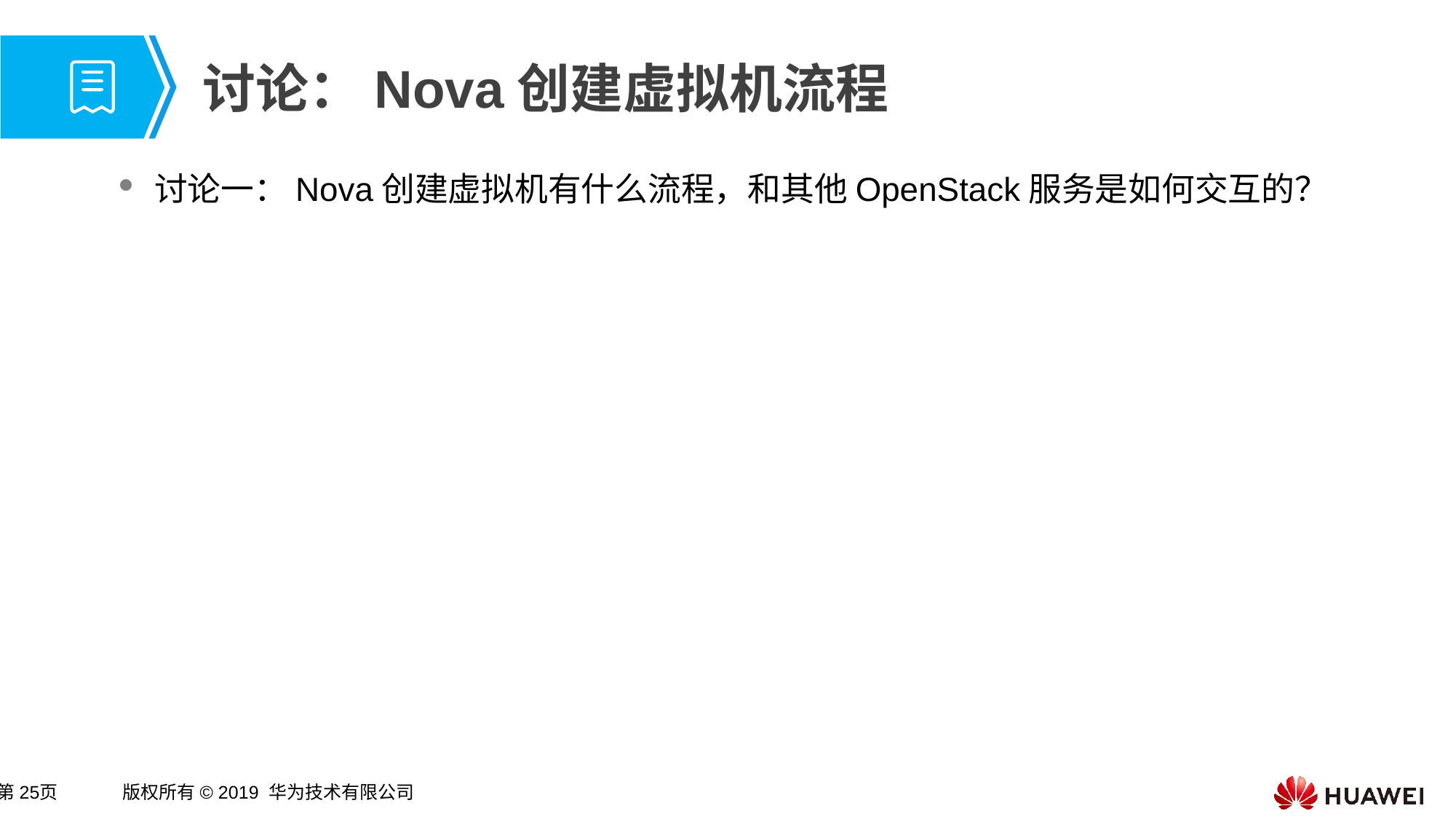

# 讨论：Nova创建虚拟机流程
讨论一：Nova创建虚拟机有什么流程，和其他OpenStack服务是如何交互的？